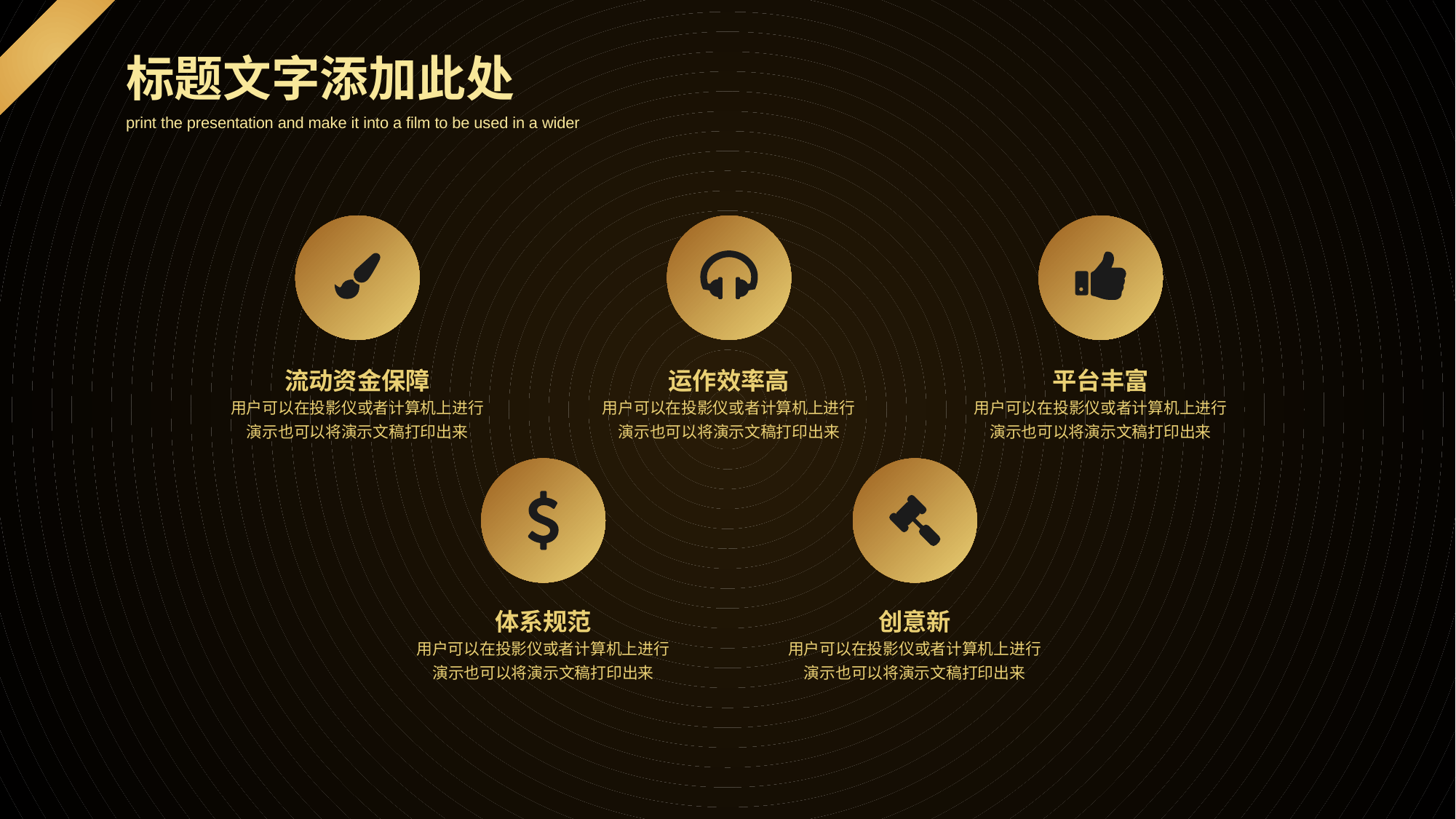

标题文字添加此处
print the presentation and make it into a film to be used in a wider

流动资金保障
用户可以在投影仪或者计算机上进行演示也可以将演示文稿打印出来
运作效率高
用户可以在投影仪或者计算机上进行演示也可以将演示文稿打印出来
平台丰富
用户可以在投影仪或者计算机上进行演示也可以将演示文稿打印出来
体系规范
用户可以在投影仪或者计算机上进行演示也可以将演示文稿打印出来
创意新
用户可以在投影仪或者计算机上进行演示也可以将演示文稿打印出来